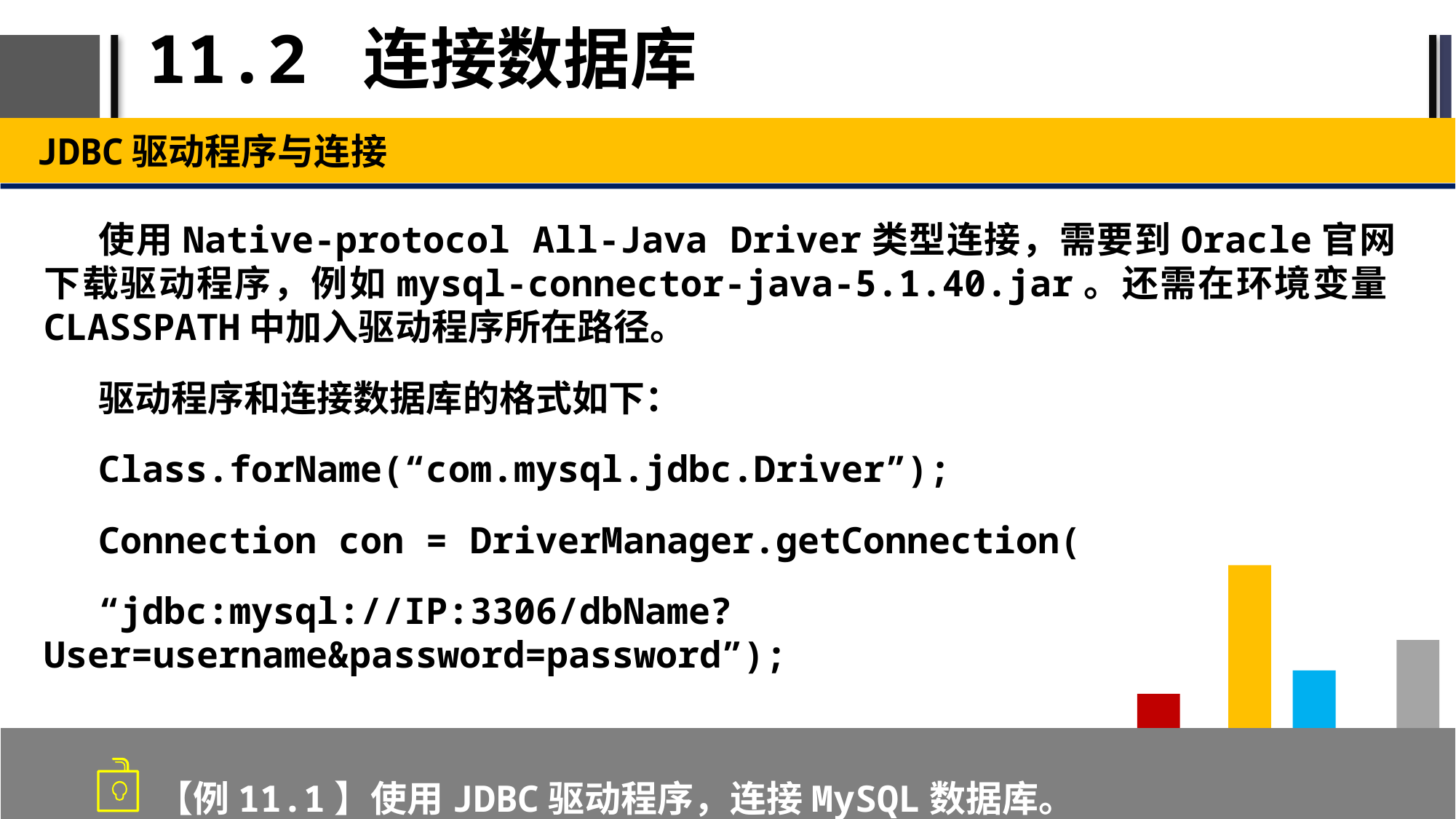

# 11.2 连接数据库

 JDBC驱动程序与连接

使用Native-protocol All-Java Driver类型连接，需要到Oracle官网下载驱动程序，例如mysql-connector-java-5.1.40.jar。还需在环境变量CLASSPATH中加入驱动程序所在路径。
驱动程序和连接数据库的格式如下：
Class.forName(“com.mysql.jdbc.Driver”);
Connection con = DriverManager.getConnection(
“jdbc:mysql://IP:3306/dbName? User=username&password=password”);

【例11.1】使用JDBC驱动程序，连接MySQL数据库。Example11_1.java